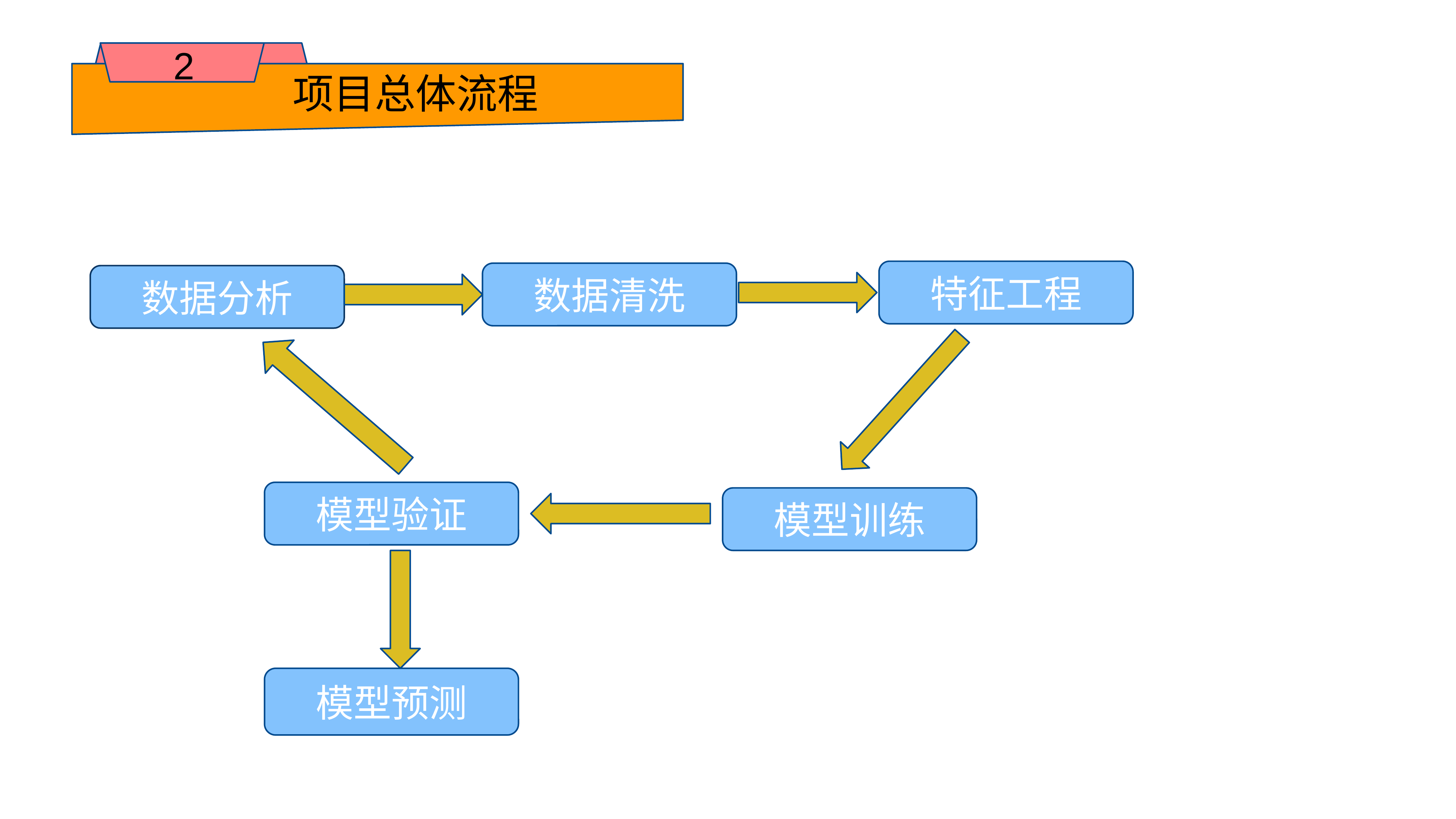

2

项目总体流程
特征工程
数据清洗
数据分析

模型验证
模型训练

模型预测